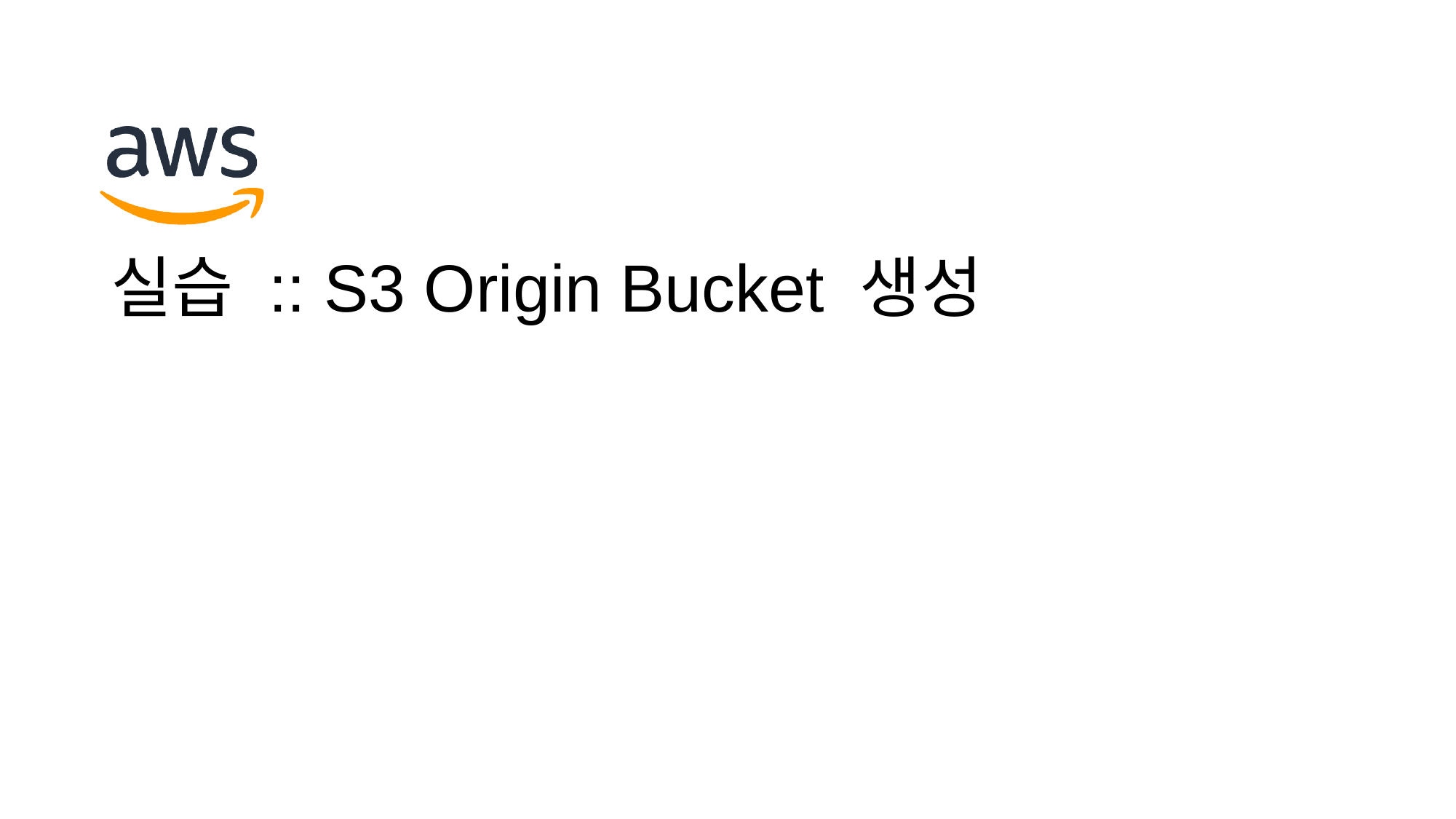

# 실습 :: S3 Origin Bucket 생성